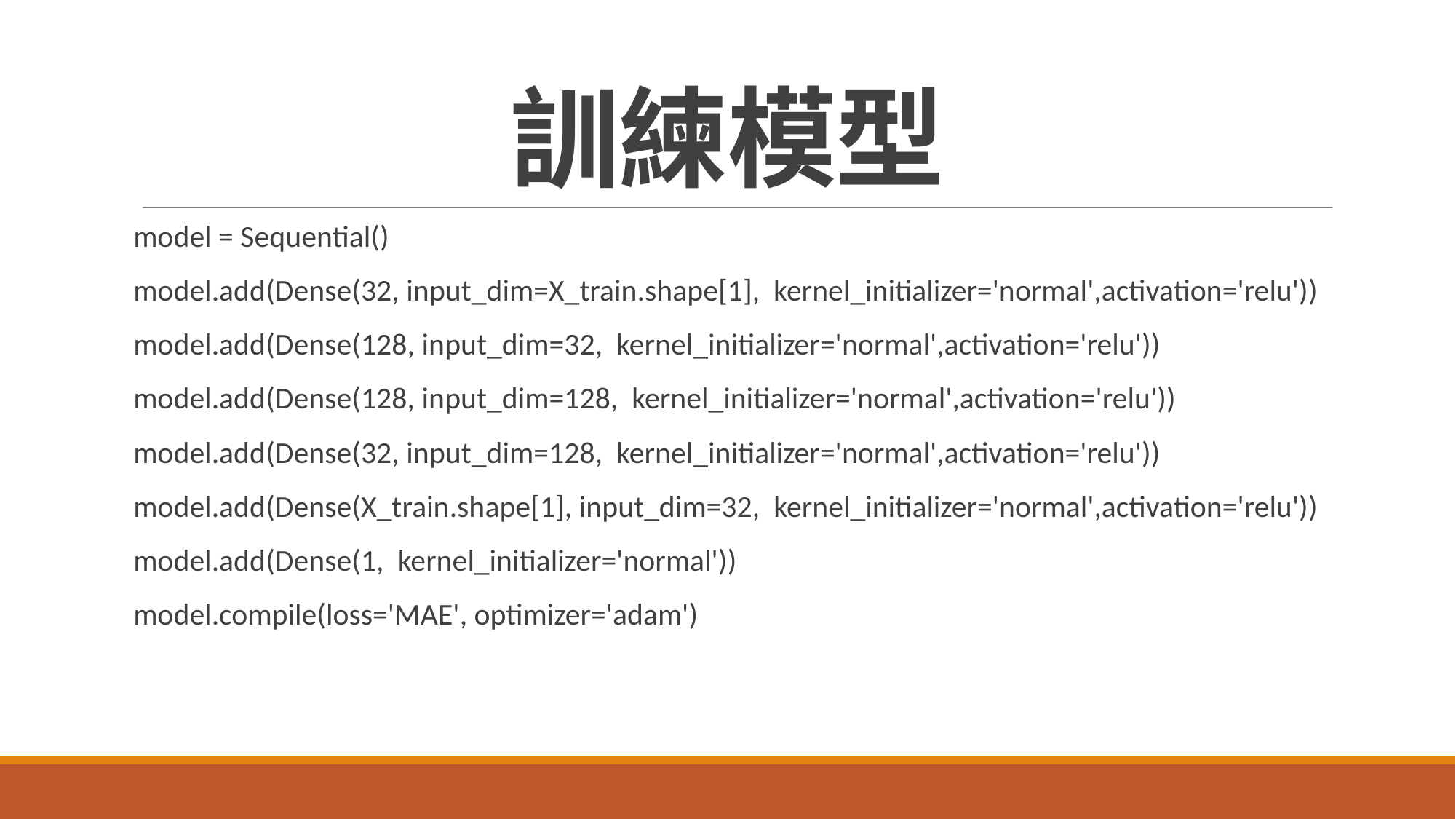

# 訓練模型
model = Sequential()
model.add(Dense(32, input_dim=X_train.shape[1],  kernel_initializer='normal',activation='relu'))
model.add(Dense(128, input_dim=32,  kernel_initializer='normal',activation='relu'))
model.add(Dense(128, input_dim=128,  kernel_initializer='normal',activation='relu'))
model.add(Dense(32, input_dim=128,  kernel_initializer='normal',activation='relu'))
model.add(Dense(X_train.shape[1], input_dim=32,  kernel_initializer='normal',activation='relu'))
model.add(Dense(1,  kernel_initializer='normal'))
model.compile(loss='MAE', optimizer='adam')